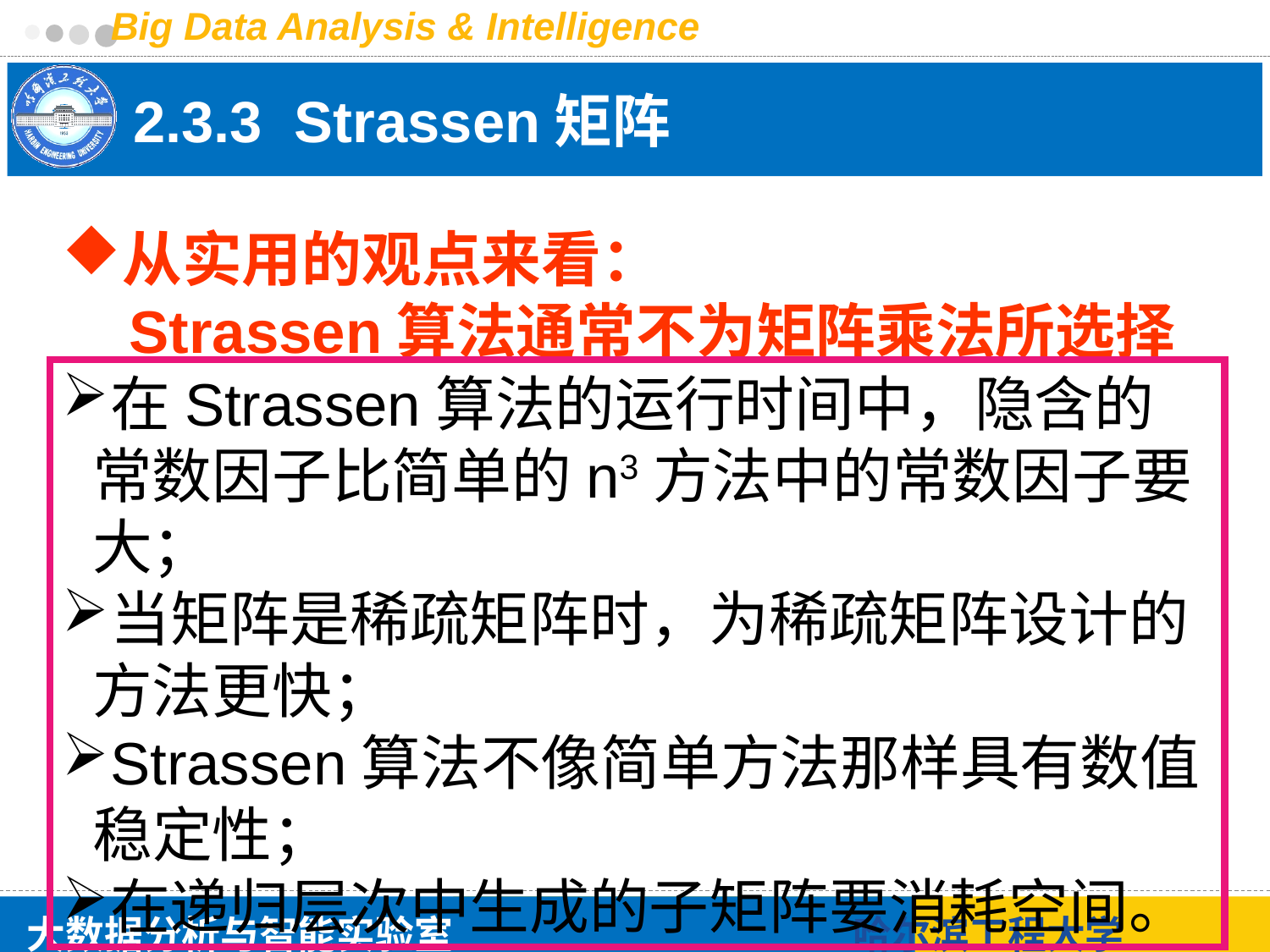

# 2.3.3  Strassen矩阵
从实用的观点来看：
    Strassen算法通常不为矩阵乘法所选择
在Strassen算法的运行时间中，隐含的常数因子比简单的n3方法中的常数因子要大；
当矩阵是稀疏矩阵时，为稀疏矩阵设计的方法更快；
Strassen算法不像简单方法那样具有数值稳定性；
在递归层次中生成的子矩阵要消耗空间。